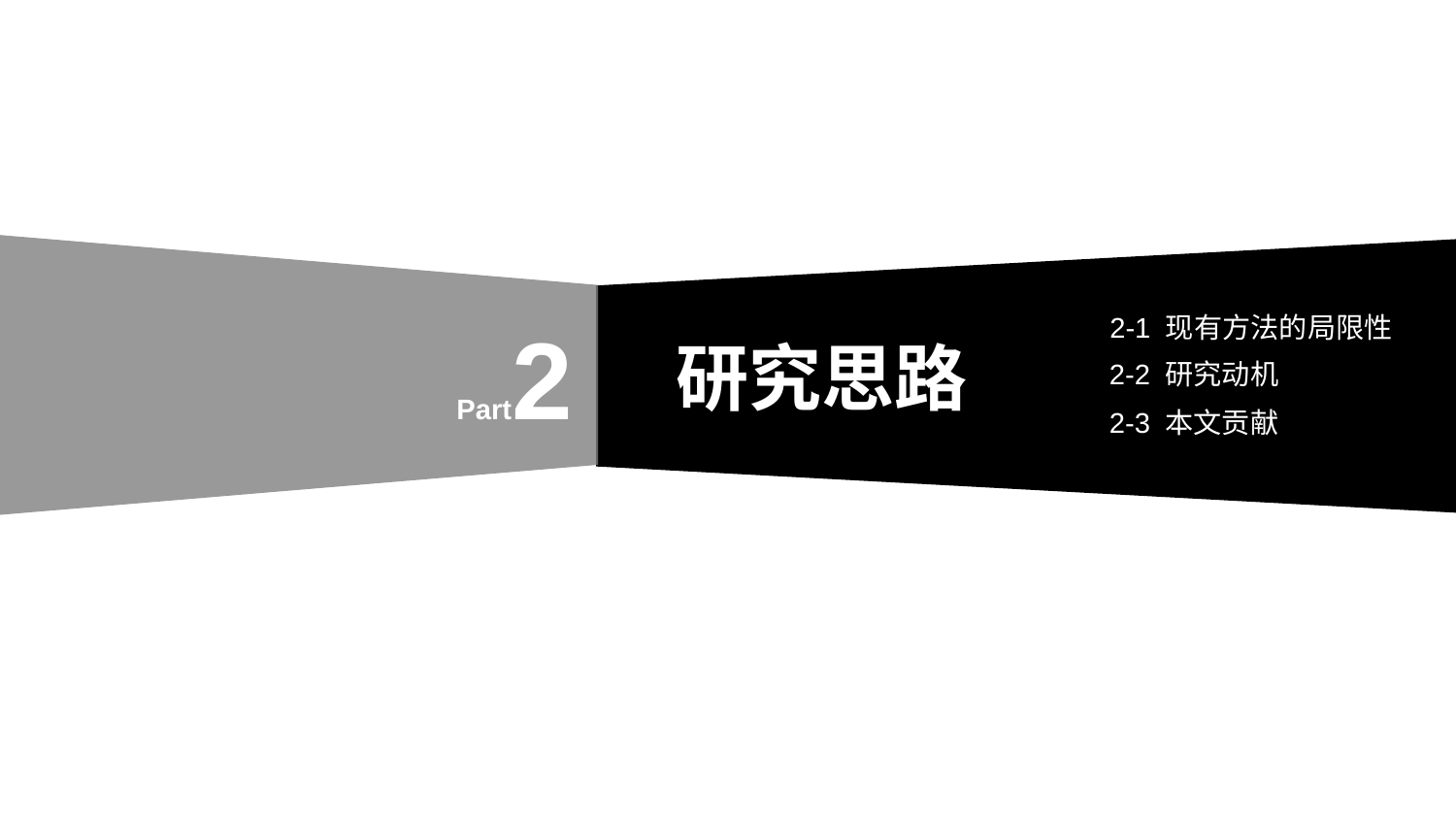

2-1 现有方法的局限性
2-2 研究动机
2-3 本文贡献
Part2
研究思路